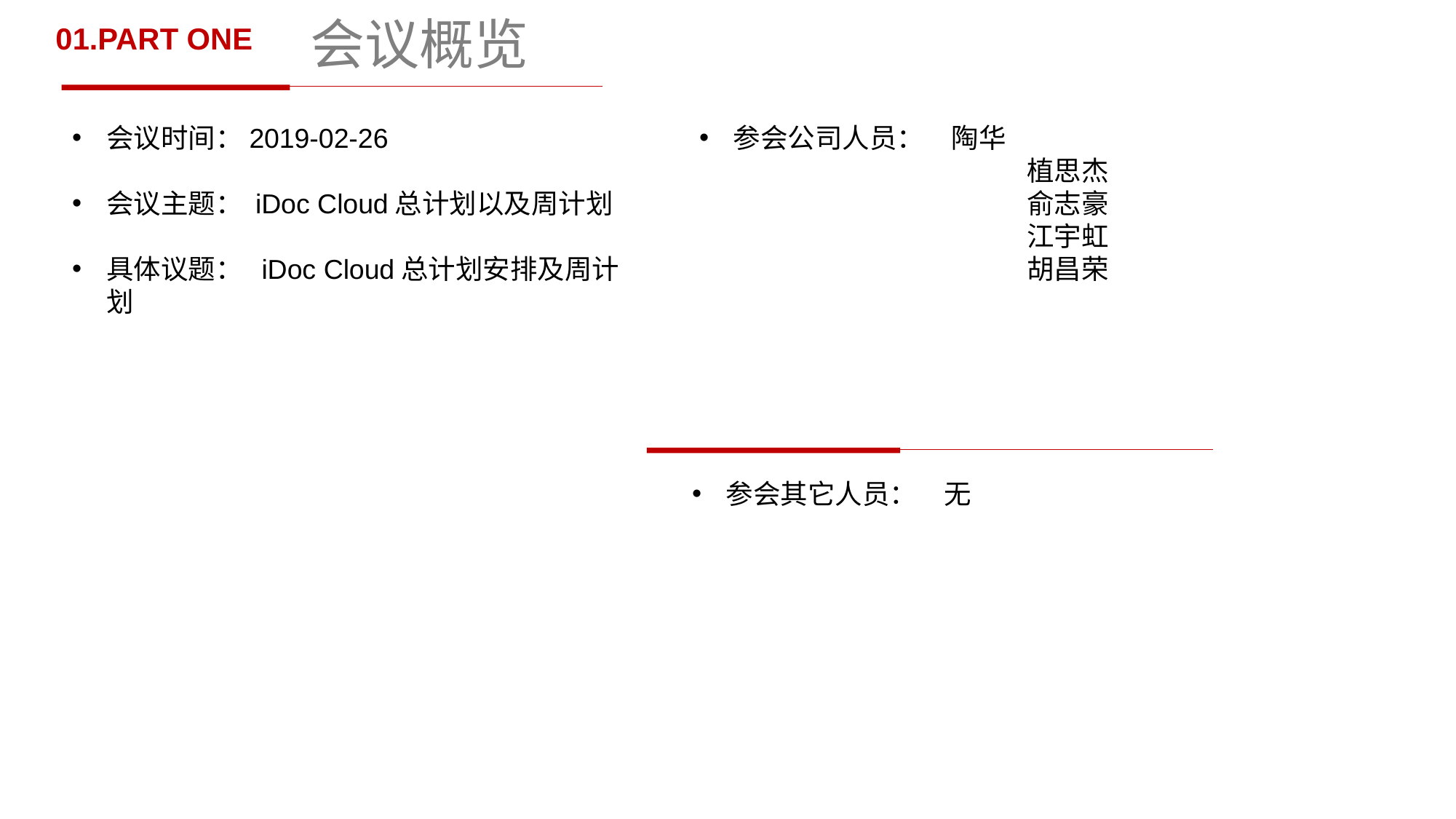

# 会议概览
01.PART ONE

会议时间：2019-02-26

会议主题： iDoc Cloud总计划以及周计划

具体议题：  iDoc Cloud总计划安排及周计划
参会公司人员：	陶华
植思杰
俞志豪
江宇虹
胡昌荣

参会其它人员：	无